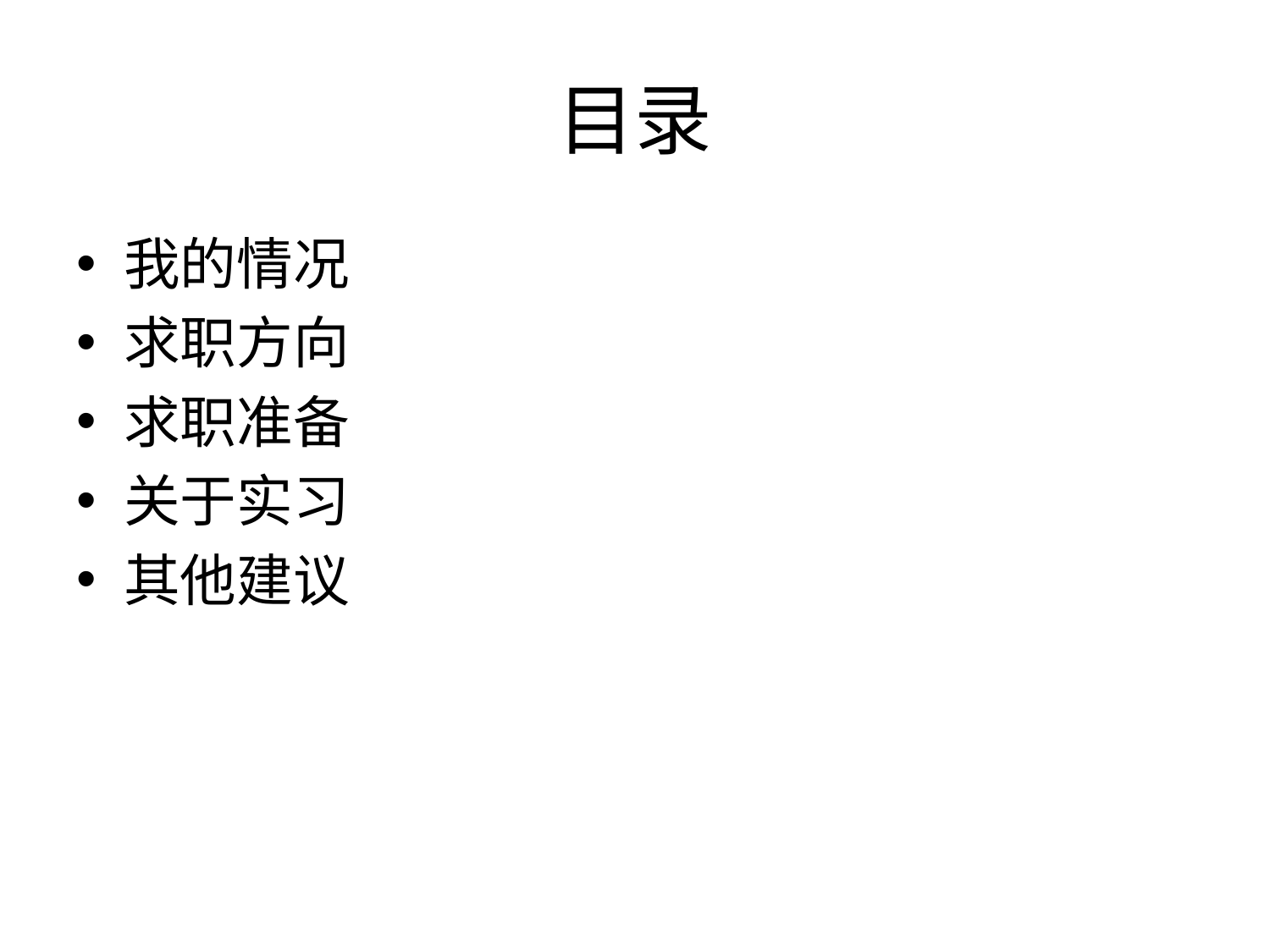

# 目录
我的情况
求职方向
求职准备
关于实习
其他建议